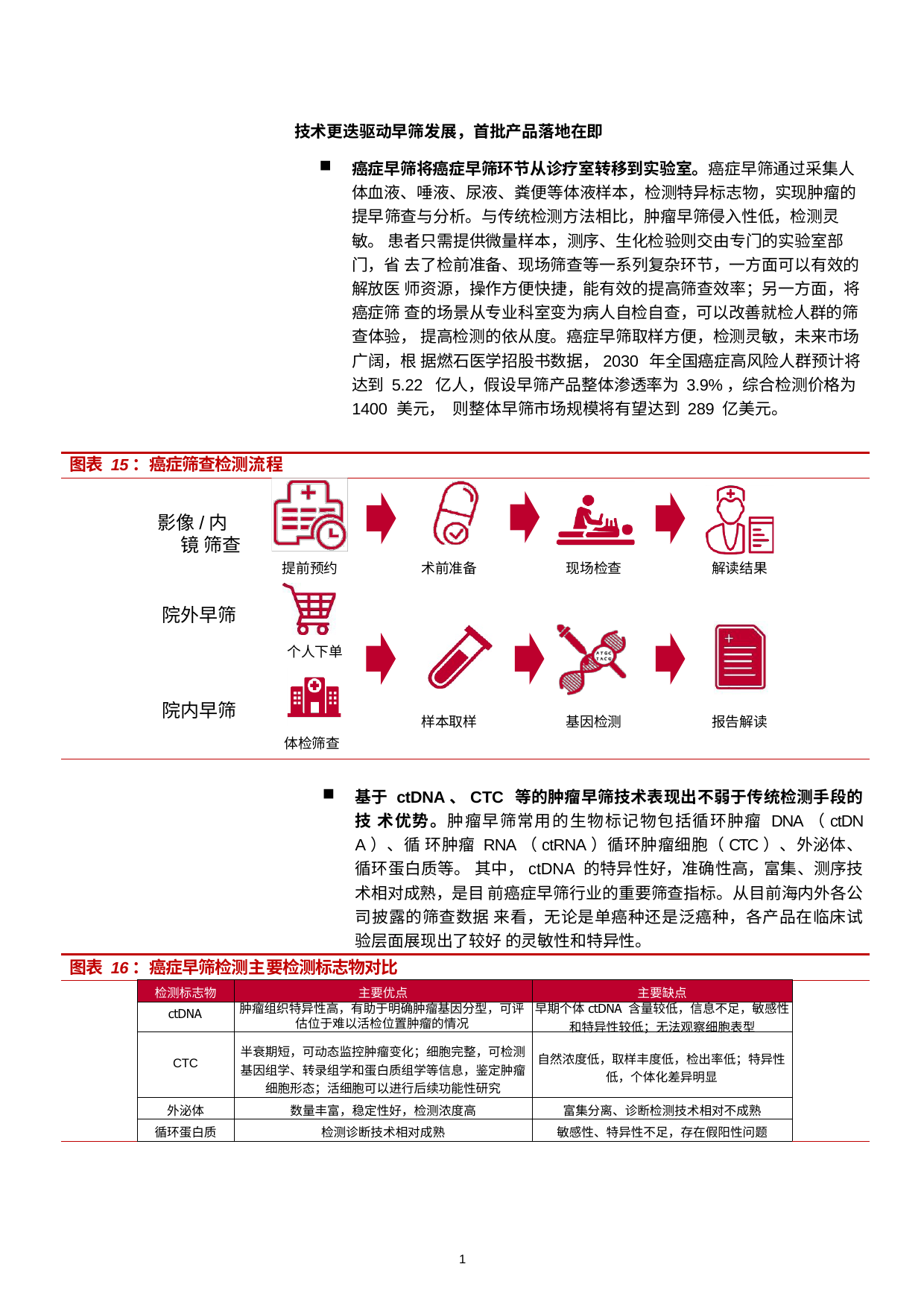

技术更迭驱动早筛发展，首批产品落地在即
癌症早筛将癌症早筛环节从诊疗室转移到实验室。癌症早筛通过采集人 体血液、唾液、尿液、粪便等体液样本，检测特异标志物，实现肿瘤的 提早筛查与分析。与传统检测方法相比，肿瘤早筛侵入性低，检测灵敏。 患者只需提供微量样本，测序、生化检验则交由专门的实验室部门，省 去了检前准备、现场筛查等一系列复杂环节，一方面可以有效的解放医 师资源，操作方便快捷，能有效的提高筛查效率；另一方面，将癌症筛 查的场景从专业科室变为病人自检自查，可以改善就检人群的筛查体验， 提高检测的依从度。癌症早筛取样方便，检测灵敏，未来市场广阔，根 据燃石医学招股书数据，2030 年全国癌症高风险人群预计将达到 5.22  亿人，假设早筛产品整体渗透率为 3.9%，综合检测价格为 1400 美元，  则整体早筛市场规模将有望达到 289 亿美元。

图表 15：癌症筛查检测流程

影像/内镜 筛查

提前预约
术前准备
现场检查
解读结果

院外早筛

个人下单

院内早筛
样本取样
基因检测
报告解读
体检筛查

基于 ctDNA、CTC 等的肿瘤早筛技术表现出不弱于传统检测手段的技 术优势。肿瘤早筛常用的生物标记物包括循环肿瘤 DNA（ctDNA）、循 环肿瘤 RNA（ctRNA）循环肿瘤细胞（CTC）、外泌体、循环蛋白质等。 其中，ctDNA 的特异性好，准确性高，富集、测序技术相对成熟，是目 前癌症早筛行业的重要筛查指标。从目前海内外各公司披露的筛查数据 来看，无论是单癌种还是泛癌种，各产品在临床试验层面展现出了较好 的灵敏性和特异性。
图表 16：癌症早筛检测主要检测标志物对比

|  | 检测标志物 | 主要优点 | 主要缺点 |  |
| --- | --- | --- | --- | --- |
|  | ctDNA | 肿瘤组织特异性高，有助于明确肿瘤基因分型，可评 估位于难以活检位置肿瘤的情况 | 早期个体ctDNA 含量较低，信息不足，敏感性 和特异性较低；无法观察细胞表型 |  |
|  | CTC | 半衰期短，可动态监控肿瘤变化；细胞完整，可检测 基因组学、转录组学和蛋白质组学等信息，鉴定肿瘤 细胞形态；活细胞可以进行后续功能性研究 | 自然浓度低，取样丰度低，检出率低；特异性 低，个体化差异明显 |  |
|  | 外泌体 | 数量丰富，稳定性好，检测浓度高 | 富集分离、诊断检测技术相对不成熟 |  |
|  | 循环蛋白质 | 检测诊断技术相对成熟 | 敏感性、特异性不足，存在假阳性问题 |  |
1